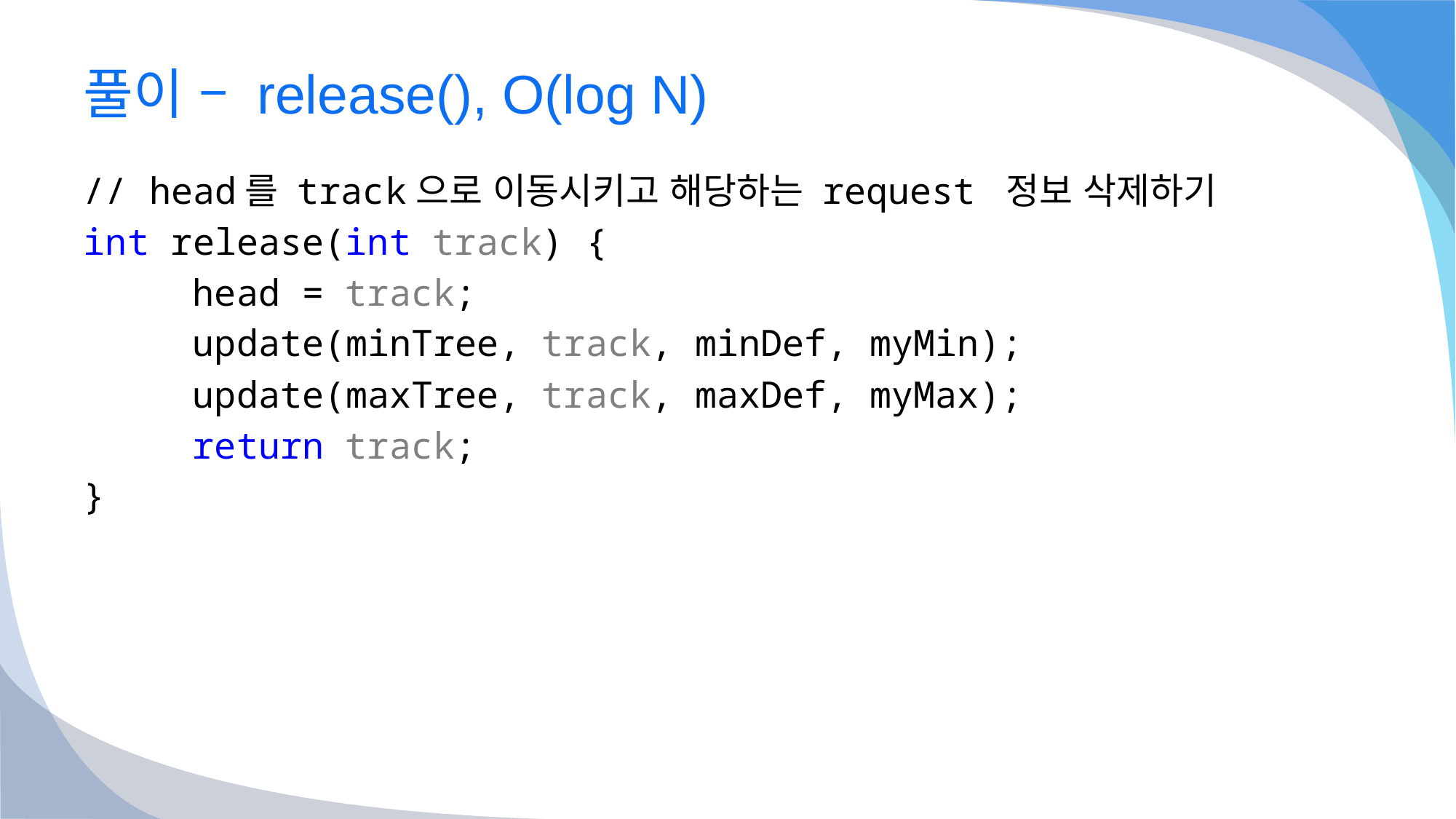

# 풀이 – release(), O(log N)
// head를 track으로 이동시키고 해당하는 request 정보 삭제하기
int release(int track) {
	head = track;
	update(minTree, track, minDef, myMin);
	update(maxTree, track, maxDef, myMax);
	return track;
}